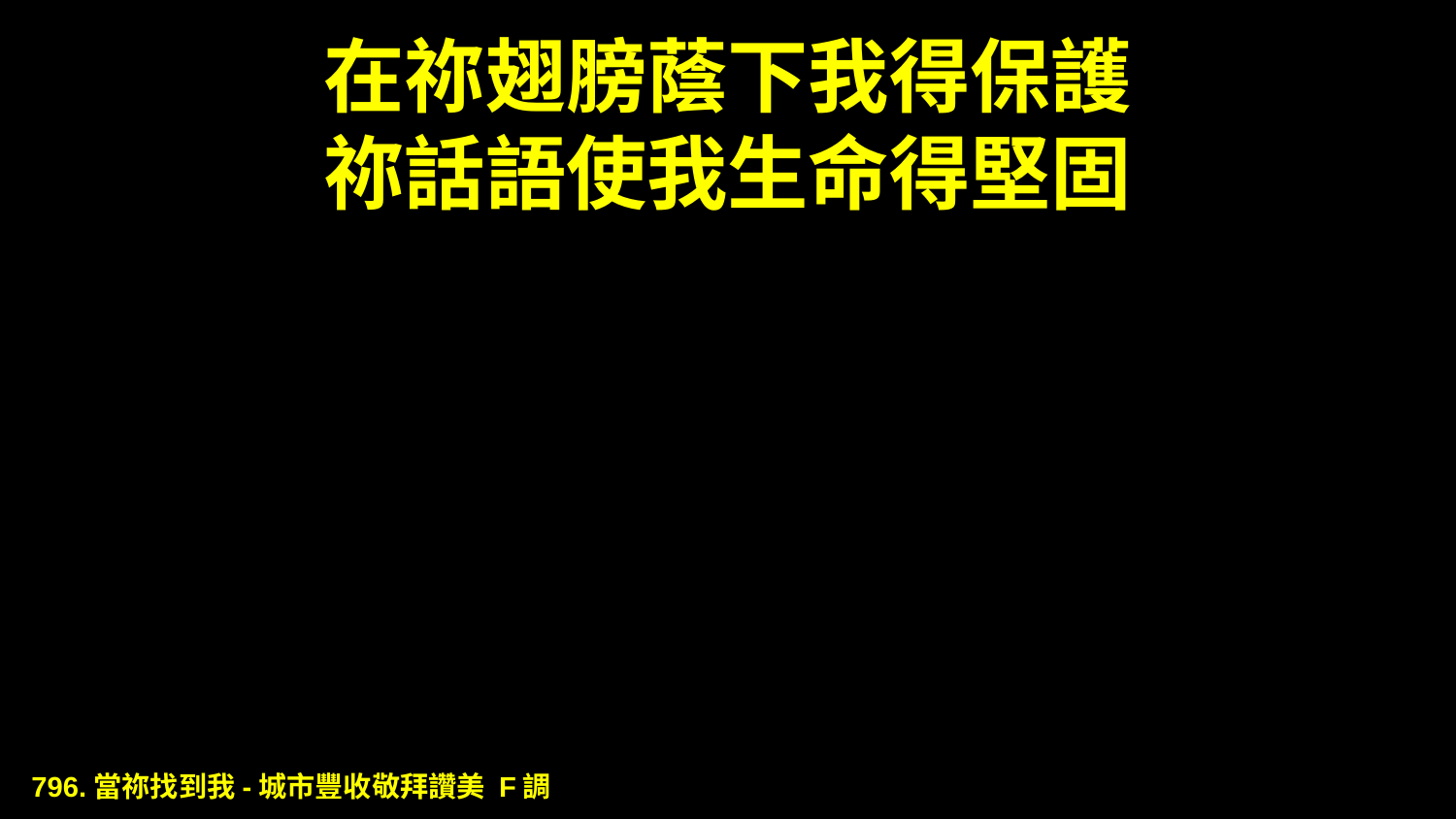

# 在祢翅膀蔭下我得保護 祢話語使我生命得堅固
796.當祢找到我-城市豐收敬拜讚美 F調